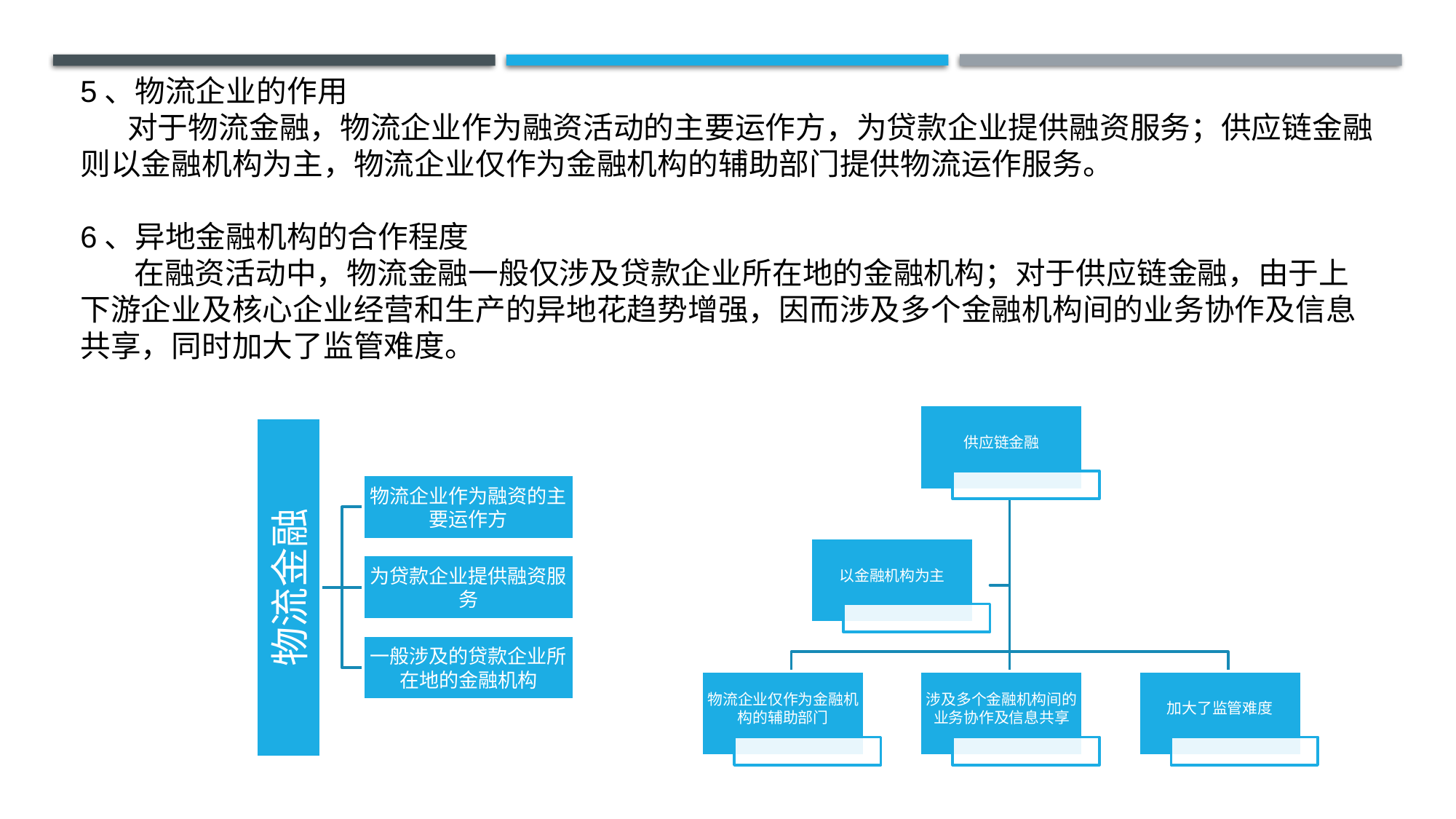

# 5、物流企业的作用 对于物流金融，物流企业作为融资活动的主要运作方，为贷款企业提供融资服务；供应链金融则以金融机构为主，物流企业仅作为金融机构的辅助部门提供物流运作服务。 6、异地金融机构的合作程度 在融资活动中，物流金融一般仅涉及贷款企业所在地的金融机构；对于供应链金融，由于上下游企业及核心企业经营和生产的异地花趋势增强，因而涉及多个金融机构间的业务协作及信息共享，同时加大了监管难度。
供应链金融

物流企业仅作为金融机构的辅助部门

涉及多个金融机构间的业务协作及信息共享

加大了监管难度

以金融机构为主

物流金融
物流企业作为融资的主要运作方
为贷款企业提供融资服务
一般涉及的贷款企业所在地的金融机构